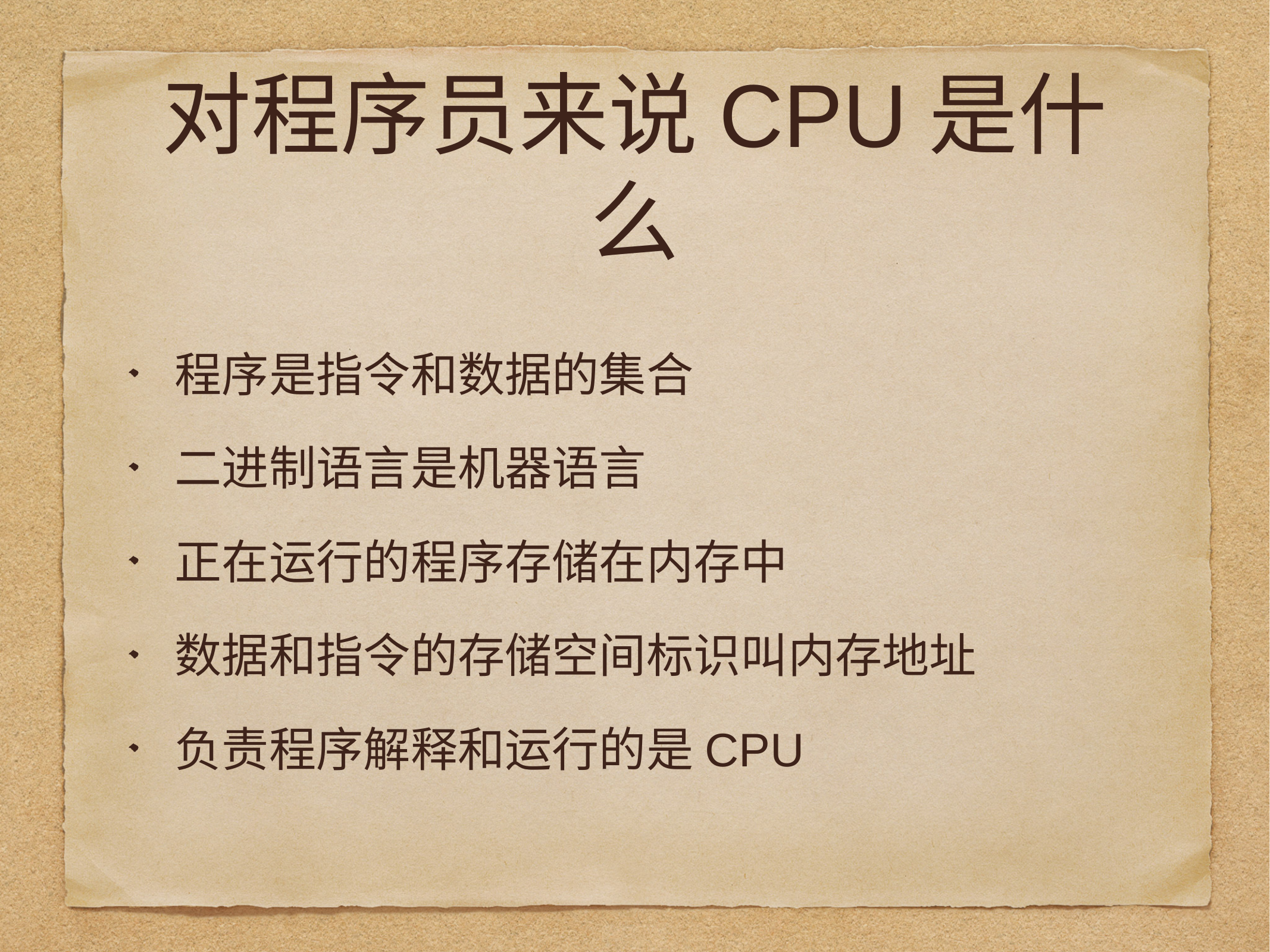

# 对程序员来说CPU是什么
程序是指令和数据的集合
二进制语言是机器语言
正在运行的程序存储在内存中
数据和指令的存储空间标识叫内存地址
负责程序解释和运行的是CPU